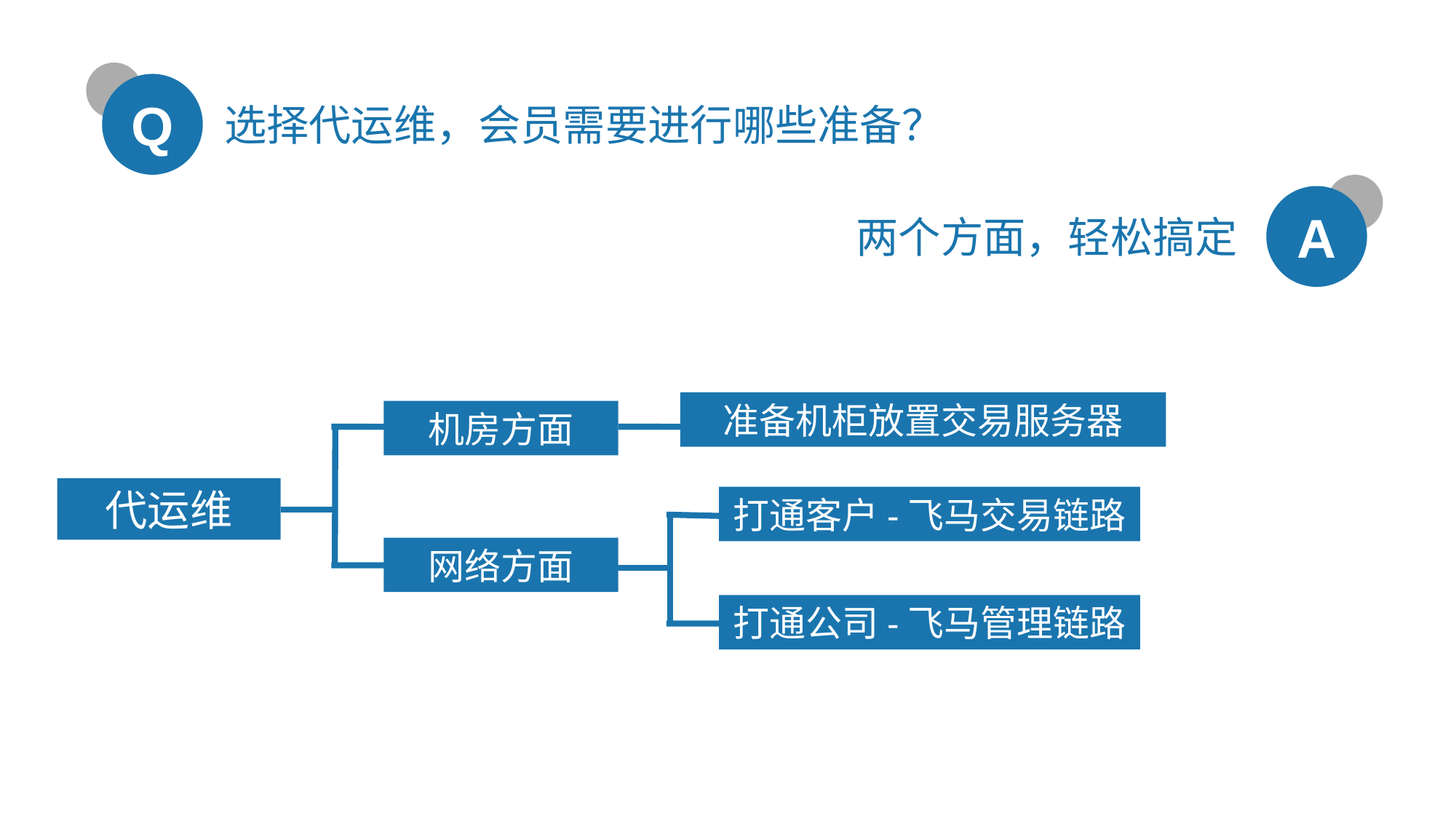

Q
选择代运维，会员需要进行哪些准备？

A
两个方面，轻松搞定
准备机柜放置交易服务器
机房方面

代运维
打通客户-飞马交易链路

网络方面

打通公司-飞马管理链路